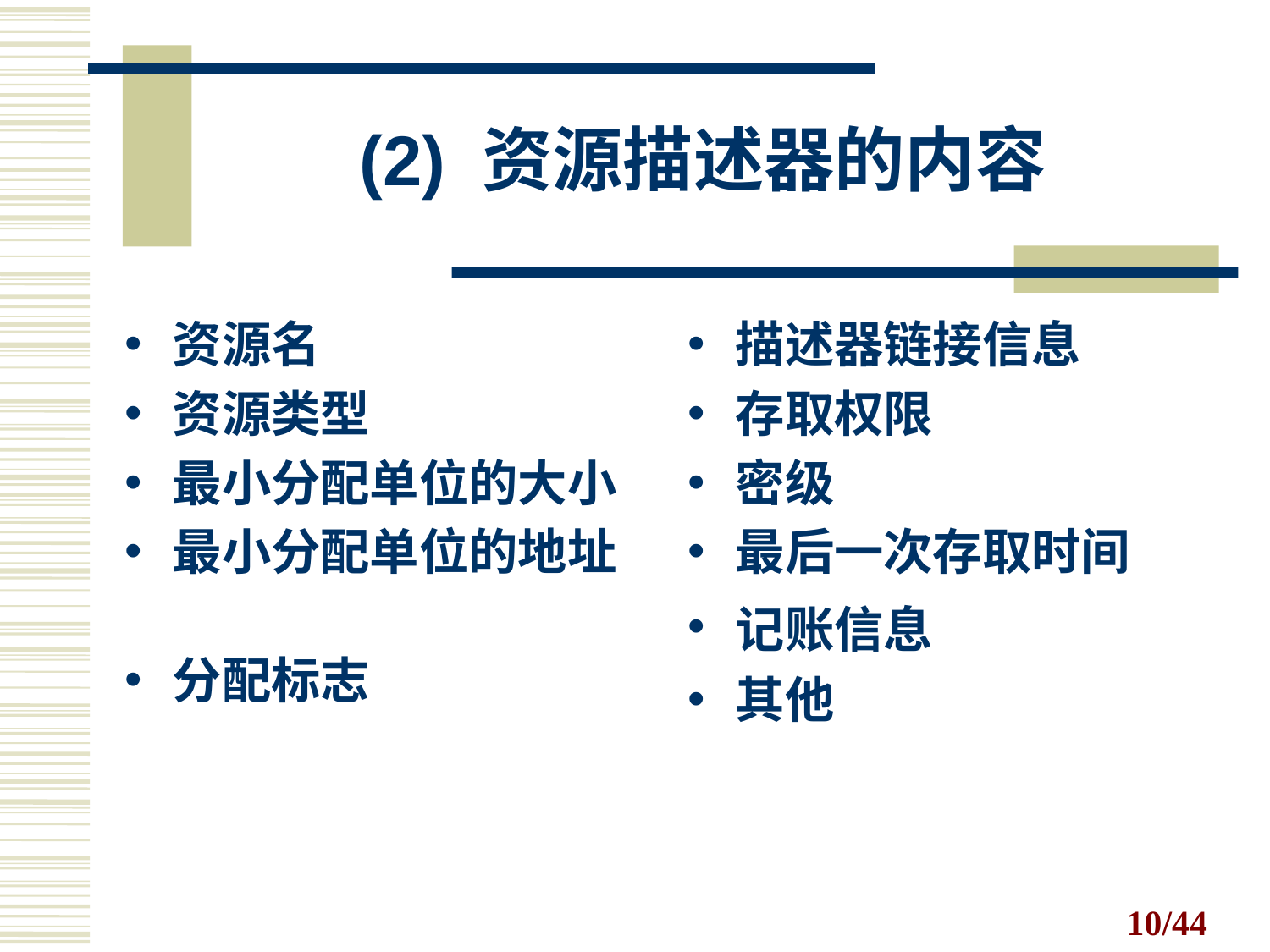

# (2) 资源描述器的内容
资源名
资源类型
最小分配单位的大小
最小分配单位的地址
分配标志
描述器链接信息
存取权限
密级
最后一次存取时间
记账信息
其他
10/44